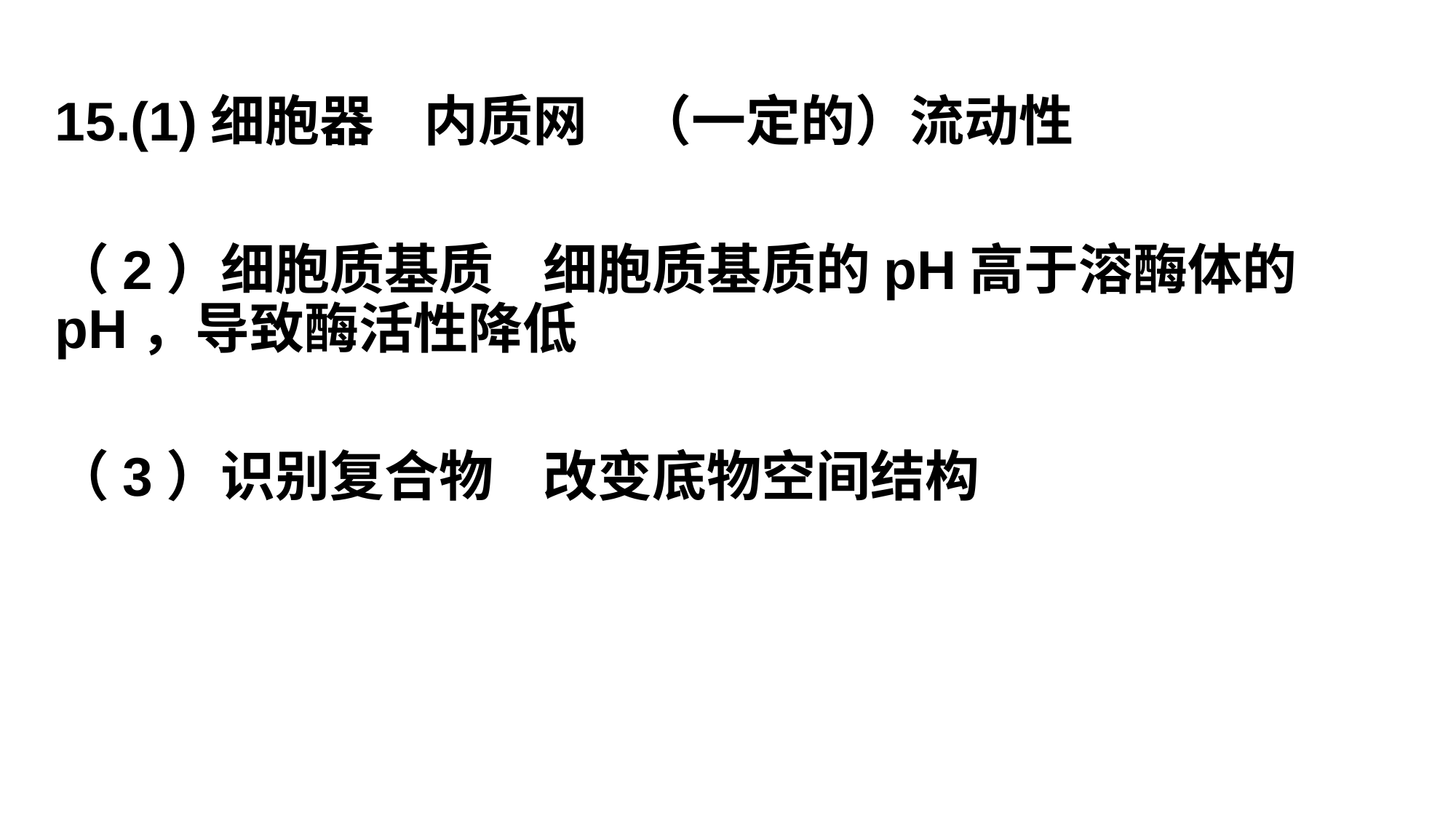

15.(1)细胞器    内质网    （一定的）流动性

（2）细胞质基质    细胞质基质的pH高于溶酶体的pH，导致酶活性降低

（3）识别复合物    改变底物空间结构